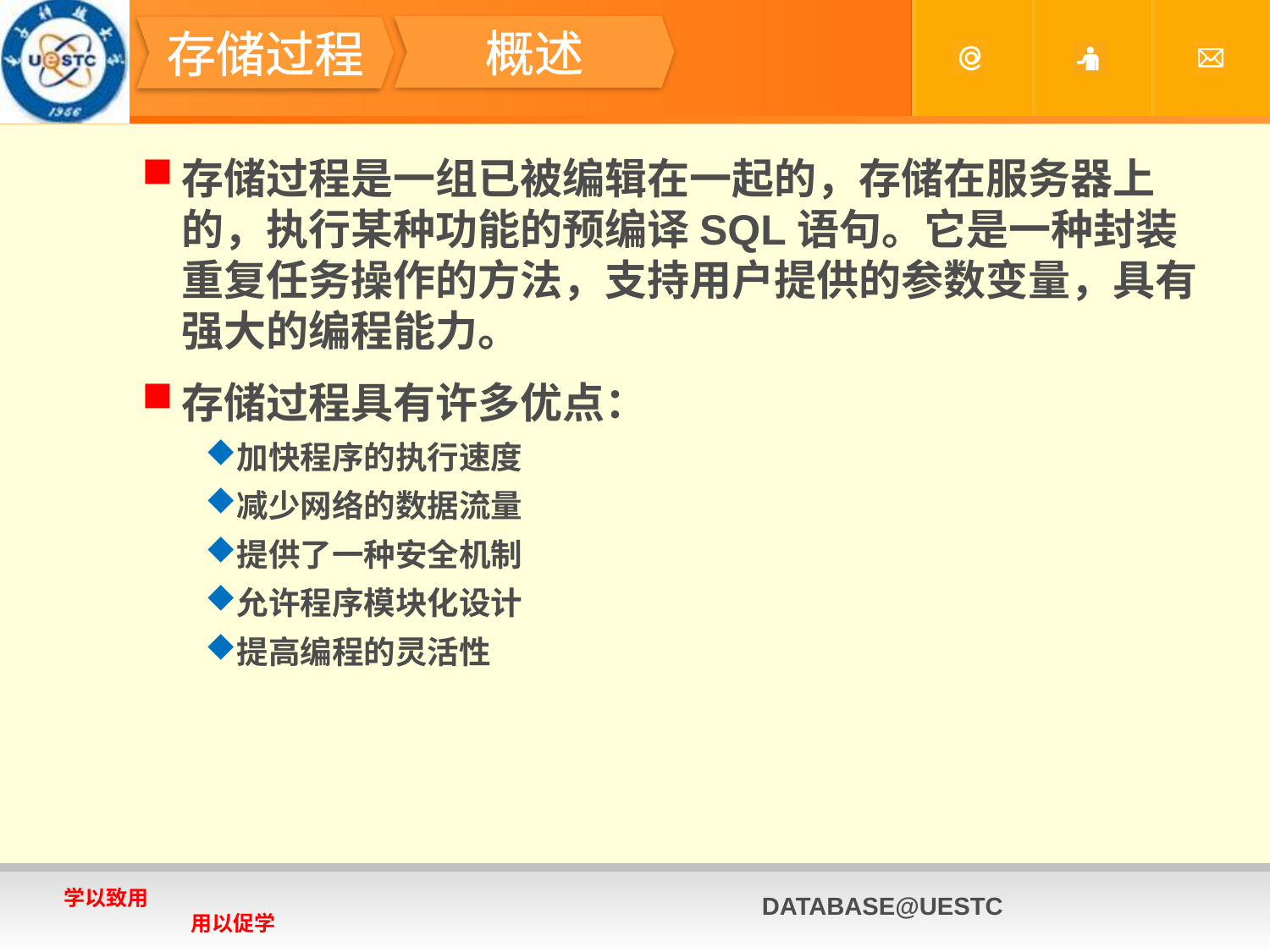

#
概述
存储过程
存储过程是一组已被编辑在一起的，存储在服务器上的，执行某种功能的预编译SQL语句。它是一种封装重复任务操作的方法，支持用户提供的参数变量，具有强大的编程能力。
存储过程具有许多优点：
加快程序的执行速度
减少网络的数据流量
提供了一种安全机制
允许程序模块化设计
提高编程的灵活性